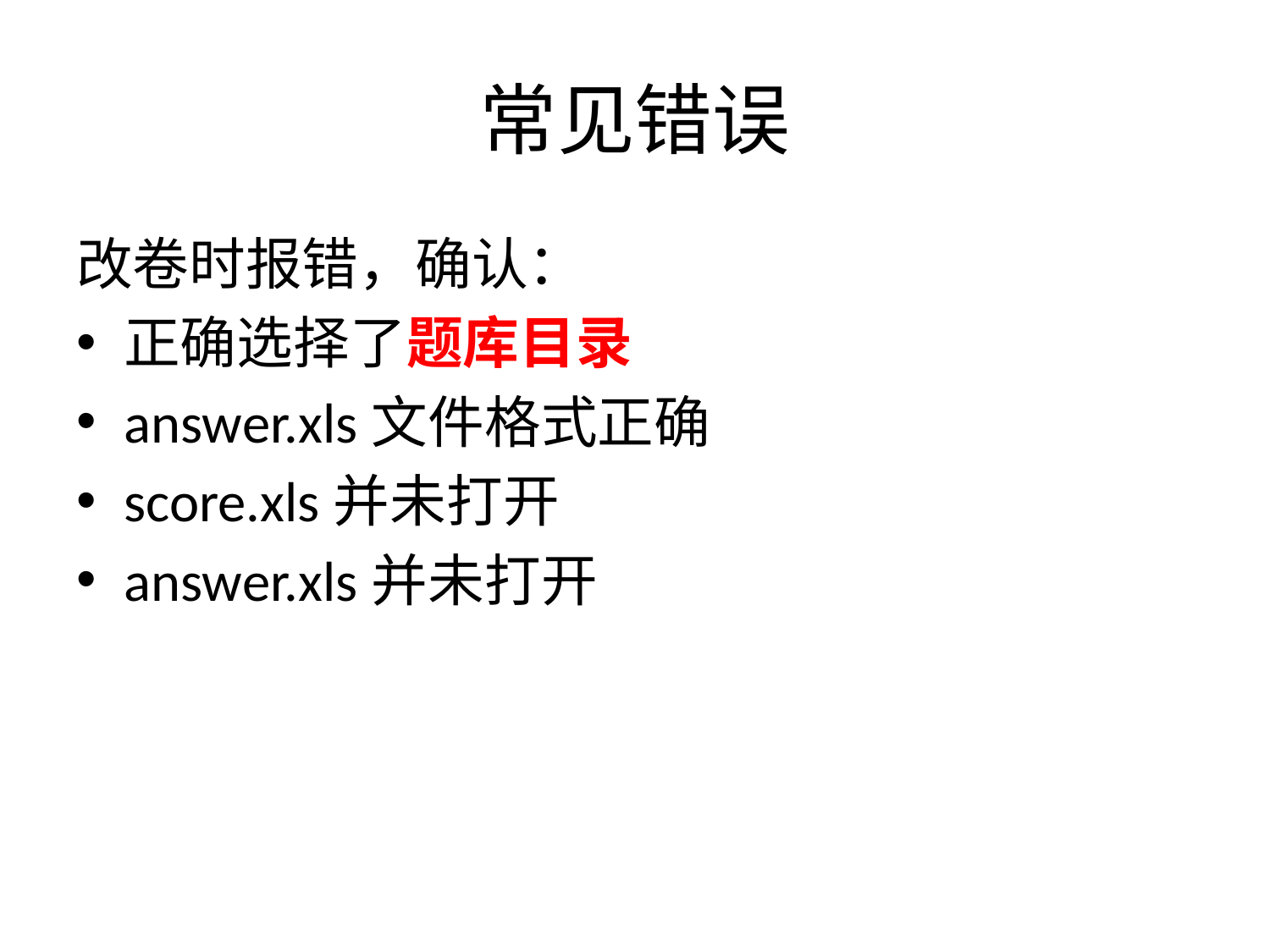

# 常见错误
改卷时报错，确认：
正确选择了题库目录
answer.xls文件格式正确
score.xls并未打开
answer.xls并未打开